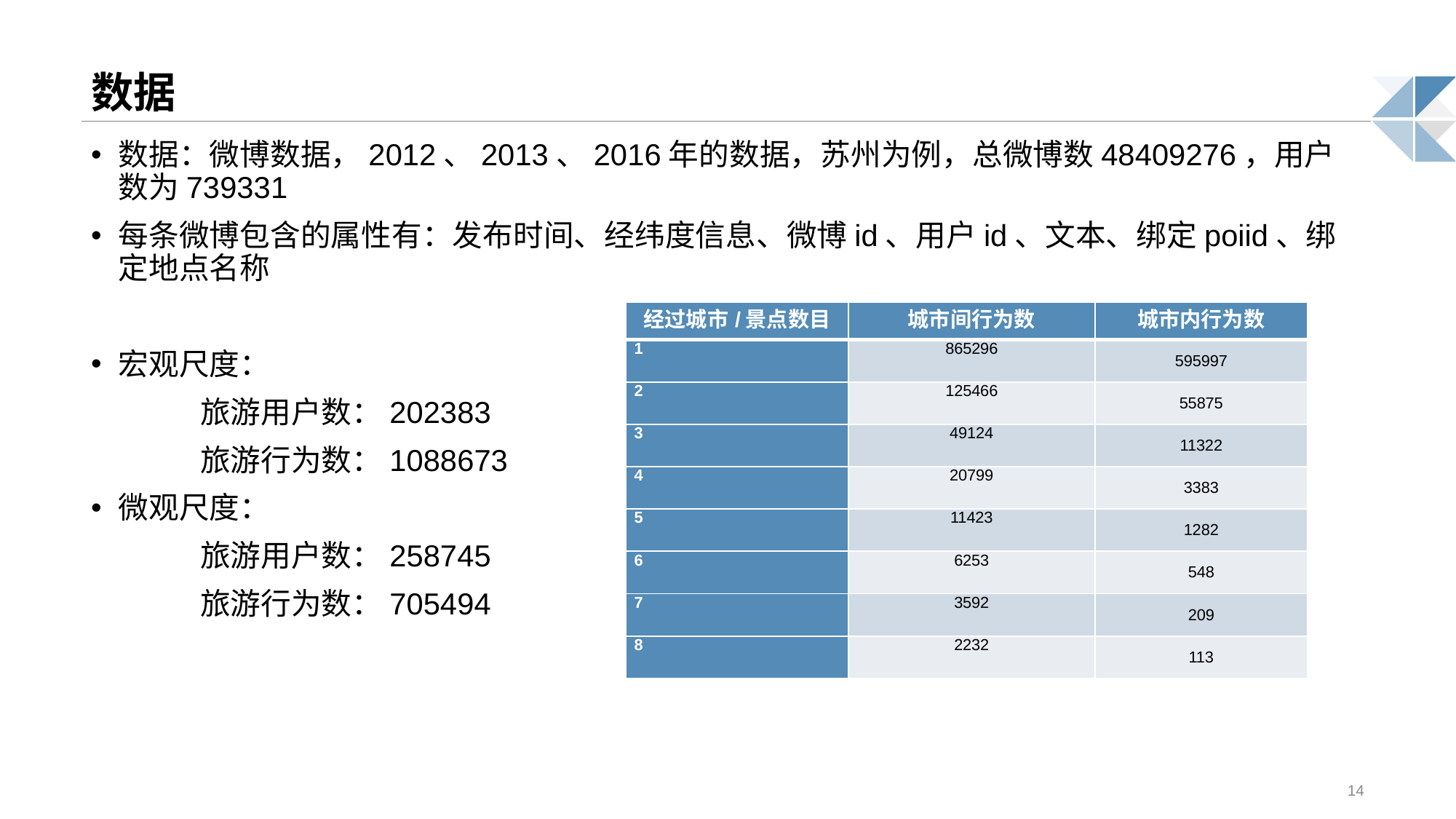

# 数据
数据：微博数据，2012、2013、2016年的数据，苏州为例，总微博数48409276，用户数为739331
每条微博包含的属性有：发布时间、经纬度信息、微博id、用户id、文本、绑定poiid、绑定地点名称

宏观尺度：
	旅游用户数：202383
	旅游行为数：1088673
微观尺度：
	旅游用户数：258745
	旅游行为数：705494

| 经过城市/景点数目 | 城市间行为数 | 城市内行为数 |
| --- | --- | --- |
| 1 | 865296 | 595997 |
| 2 | 125466 | 55875 |
| 3 | 49124 | 11322 |
| 4 | 20799 | 3383 |
| 5 | 11423 | 1282 |
| 6 | 6253 | 548 |
| 7 | 3592 | 209 |
| 8 | 2232 | 113 |
14